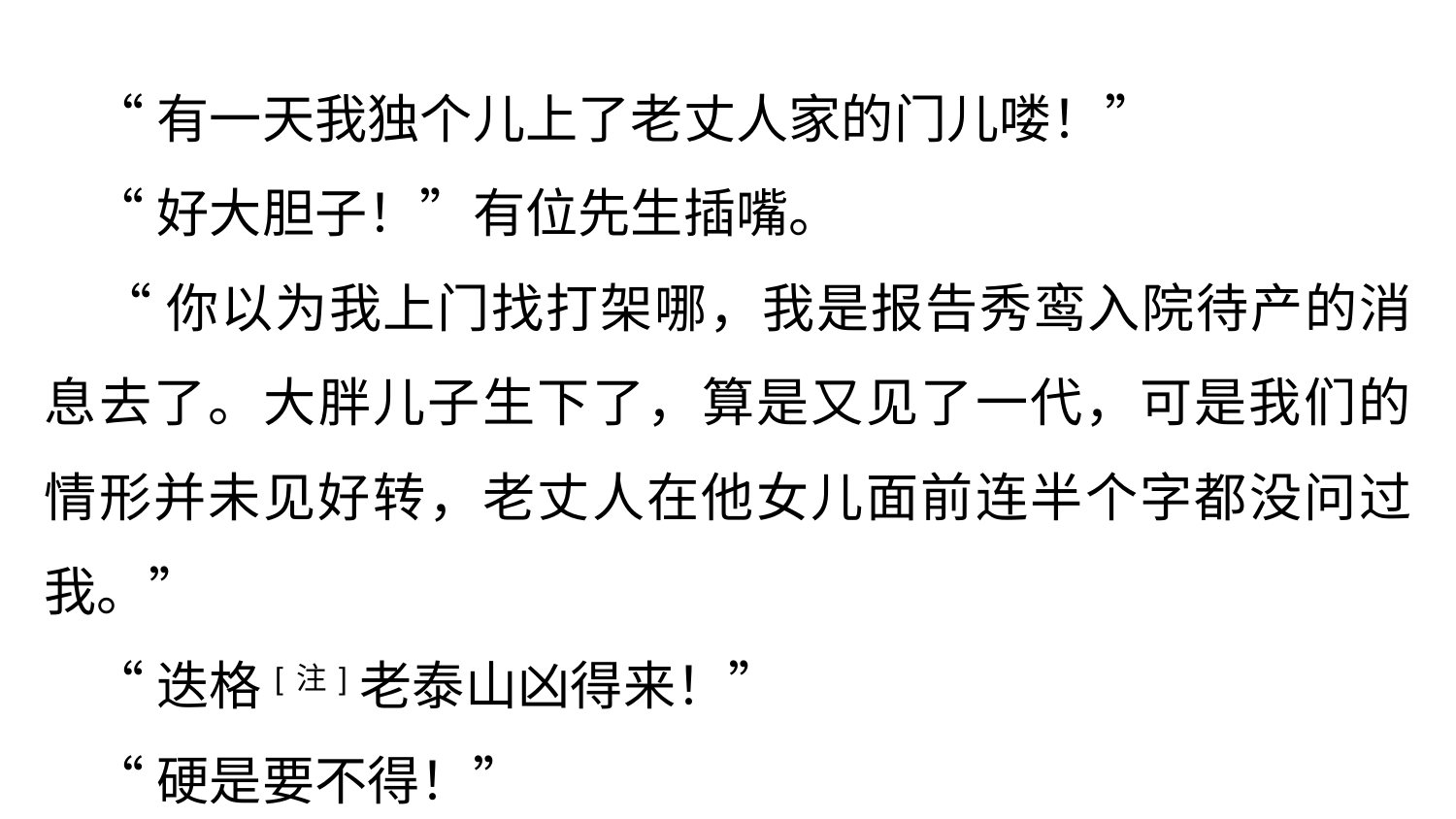

“有一天我独个儿上了老丈人家的门儿喽！”
    “好大胆子！”有位先生插嘴。
    “你以为我上门找打架哪，我是报告秀鸾入院待产的消息去了。大胖儿子生下了，算是又见了一代，可是我们的情形并未见好转，老丈人在他女儿面前连半个字都没问过我。”
    “迭格[注]老泰山凶得来！”
    “硬是要不得！”